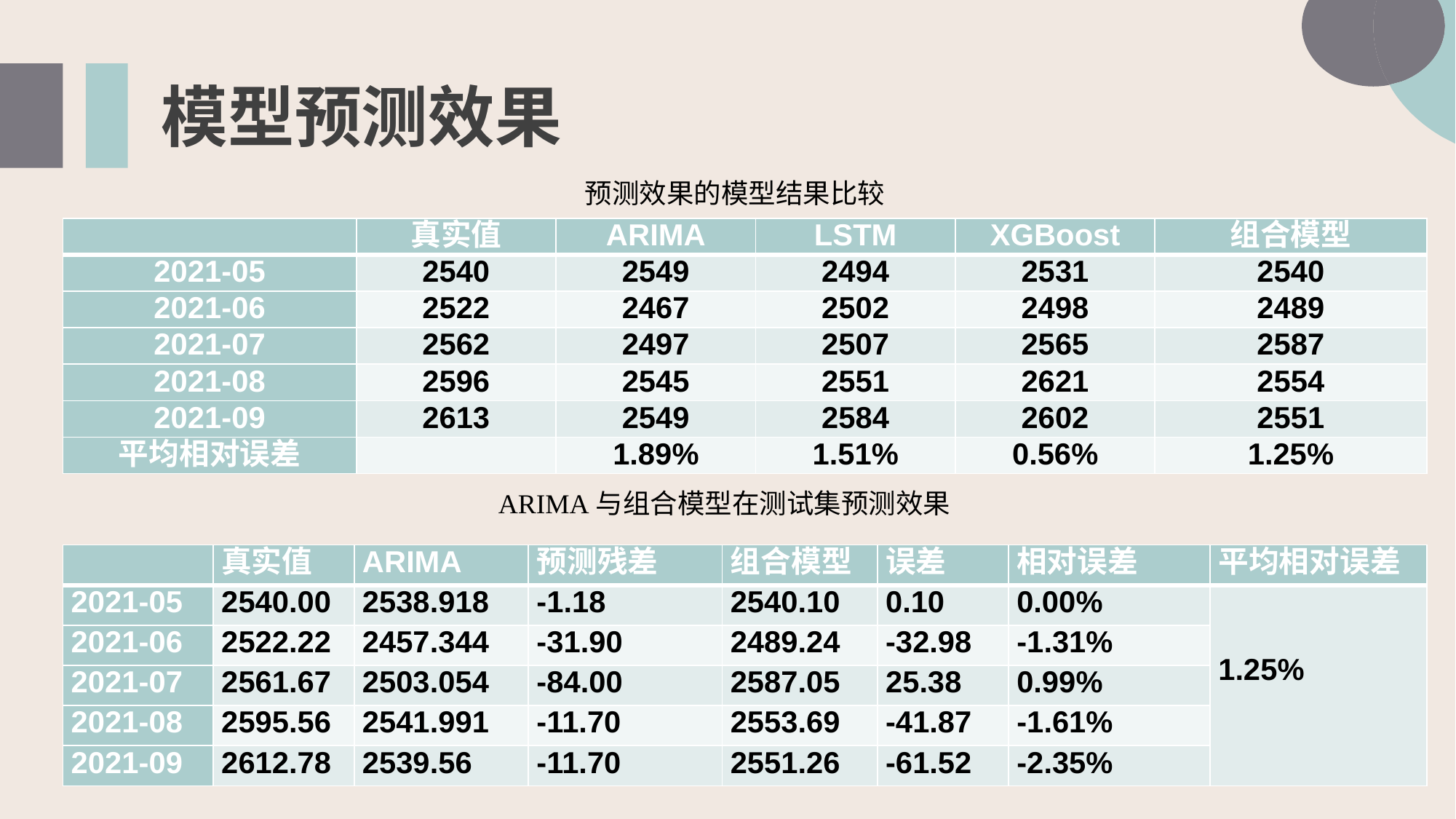

模型预测效果
预测效果的模型结果比较
|  | 真实值 | ARIMA | LSTM | XGBoost | 组合模型 |
| --- | --- | --- | --- | --- | --- |
| 2021-05 | 2540 | 2549 | 2494 | 2531 | 2540 |
| 2021-06 | 2522 | 2467 | 2502 | 2498 | 2489 |
| 2021-07 | 2562 | 2497 | 2507 | 2565 | 2587 |
| 2021-08 | 2596 | 2545 | 2551 | 2621 | 2554 |
| 2021-09 | 2613 | 2549 | 2584 | 2602 | 2551 |
| 平均相对误差 |  | 1.89% | 1.51% | 0.56% | 1.25% |
ARIMA与组合模型在测试集预测效果
|  | 真实值 | ARIMA | 预测残差 | 组合模型 | 误差 | 相对误差 | 平均相对误差 |
| --- | --- | --- | --- | --- | --- | --- | --- |
| 2021-05 | 2540.00 | 2538.918 | -1.18 | 2540.10 | 0.10 | 0.00% | 1.25% |
| 2021-06 | 2522.22 | 2457.344 | -31.90 | 2489.24 | -32.98 | -1.31% |  |
| 2021-07 | 2561.67 | 2503.054 | -84.00 | 2587.05 | 25.38 | 0.99% |  |
| 2021-08 | 2595.56 | 2541.991 | -11.70 | 2553.69 | -41.87 | -1.61% |  |
| 2021-09 | 2612.78 | 2539.56 | -11.70 | 2551.26 | -61.52 | -2.35% |  |